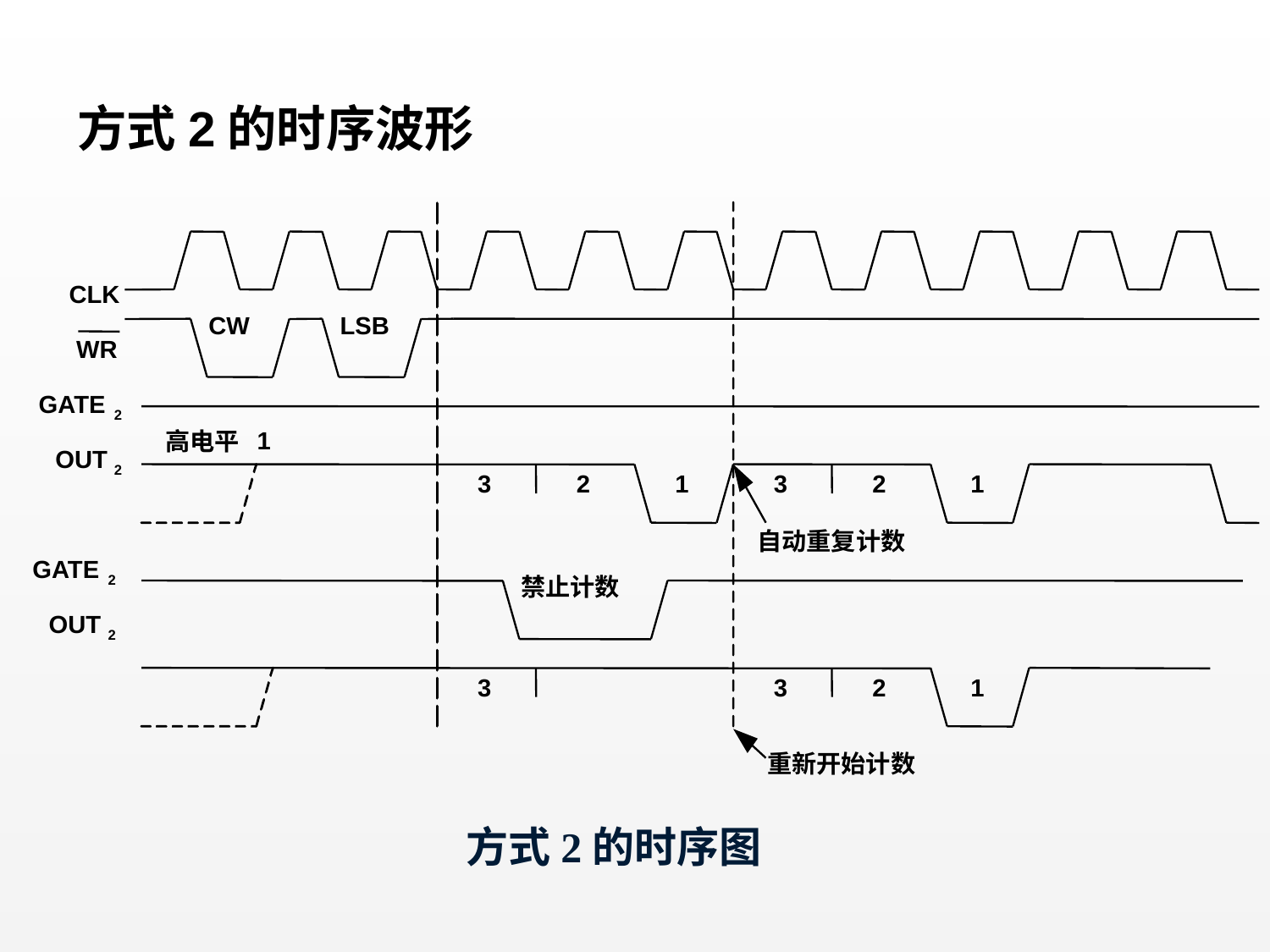

# 方式2的时序波形

CLK
CW
LSB

WR
GATE
2

1
高电平
OUT
2

3
2
1
3
2
1

自动重复计数
GATE
2
禁止计数

OUT
2

3
3
2
1

重新开始计数
方式2的时序图